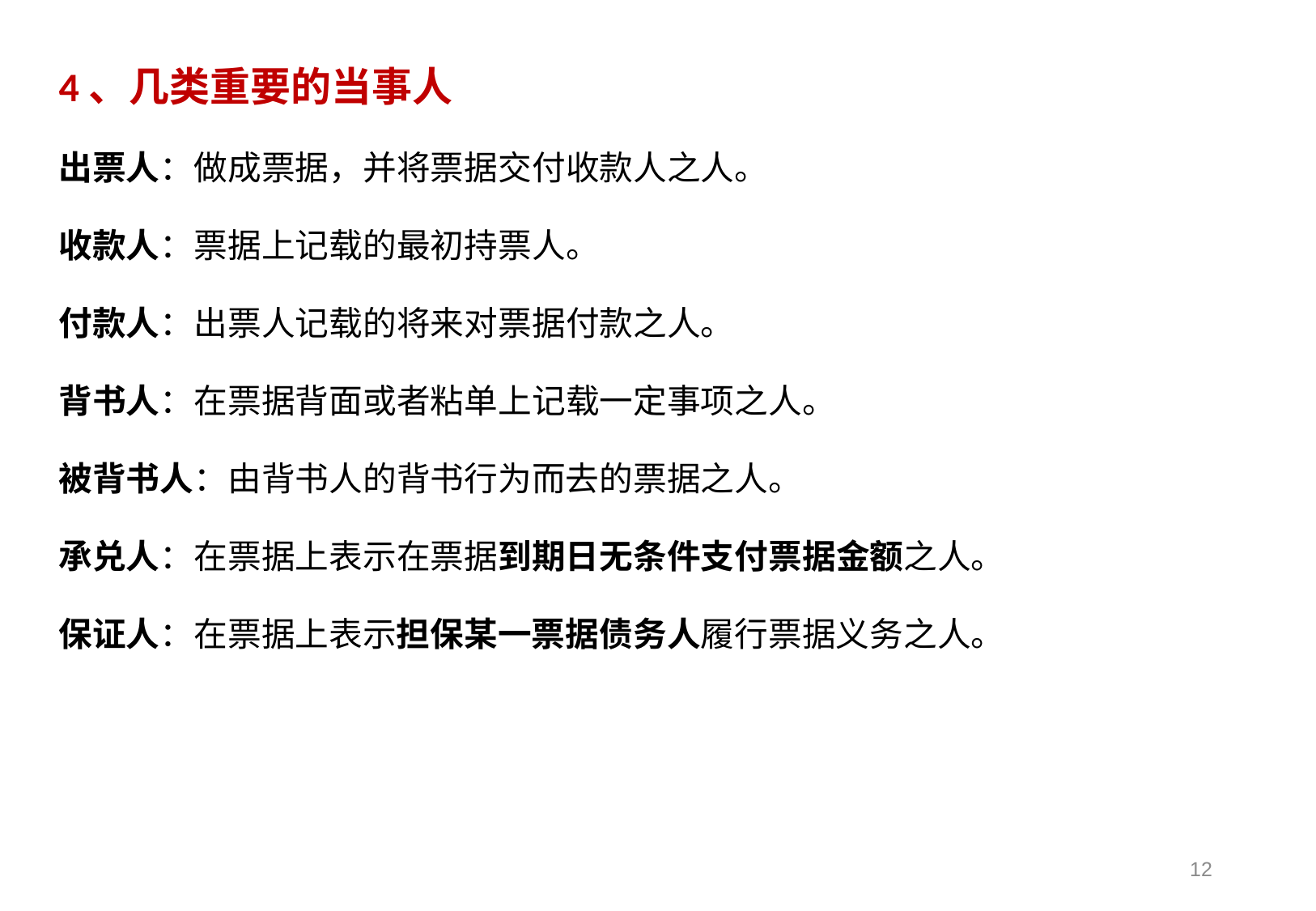

4、几类重要的当事人
出票人：做成票据，并将票据交付收款人之人。
收款人：票据上记载的最初持票人。
付款人：出票人记载的将来对票据付款之人。
背书人：在票据背面或者粘单上记载一定事项之人。
被背书人：由背书人的背书行为而去的票据之人。
承兑人：在票据上表示在票据到期日无条件支付票据金额之人。
保证人：在票据上表示担保某一票据债务人履行票据义务之人。
12